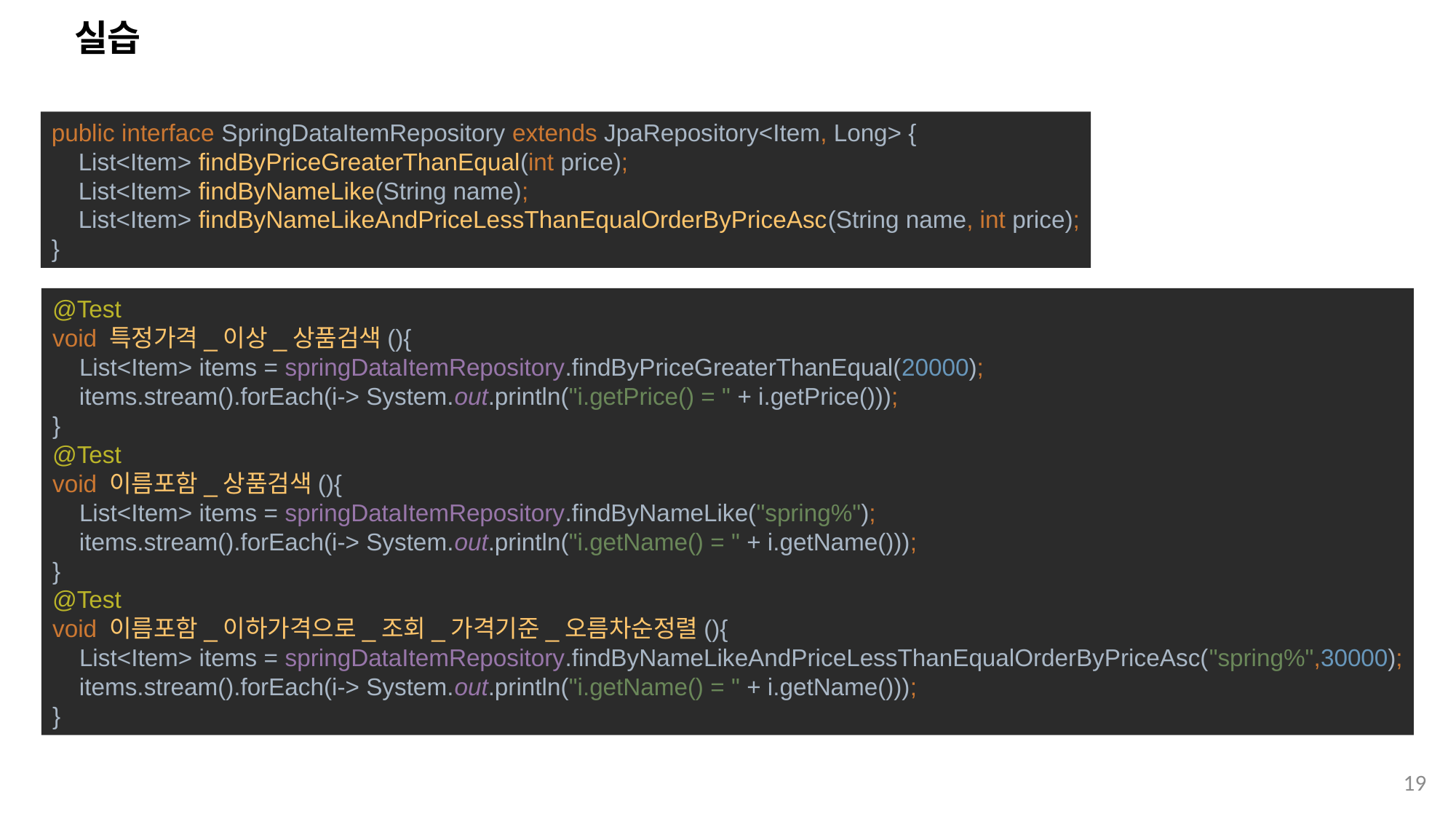

# 실습
public interface SpringDataItemRepository extends JpaRepository<Item, Long> {
    List<Item> findByPriceGreaterThanEqual(int price);
    List<Item> findByNameLike(String name);
    List<Item> findByNameLikeAndPriceLessThanEqualOrderByPriceAsc(String name, int price);
}
@Test
void 특정가격_이상_상품검색(){
    List<Item> items = springDataItemRepository.findByPriceGreaterThanEqual(20000);
    items.stream().forEach(i-> System.out.println("i.getPrice() = " + i.getPrice()));
}
@Test
void 이름포함_상품검색(){
    List<Item> items = springDataItemRepository.findByNameLike("spring%");
    items.stream().forEach(i-> System.out.println("i.getName() = " + i.getName()));
}
@Test
void 이름포함_이하가격으로_조회_가격기준_오름차순정렬(){
    List<Item> items = springDataItemRepository.findByNameLikeAndPriceLessThanEqualOrderByPriceAsc("spring%",30000);
    items.stream().forEach(i-> System.out.println("i.getName() = " + i.getName()));
}
19